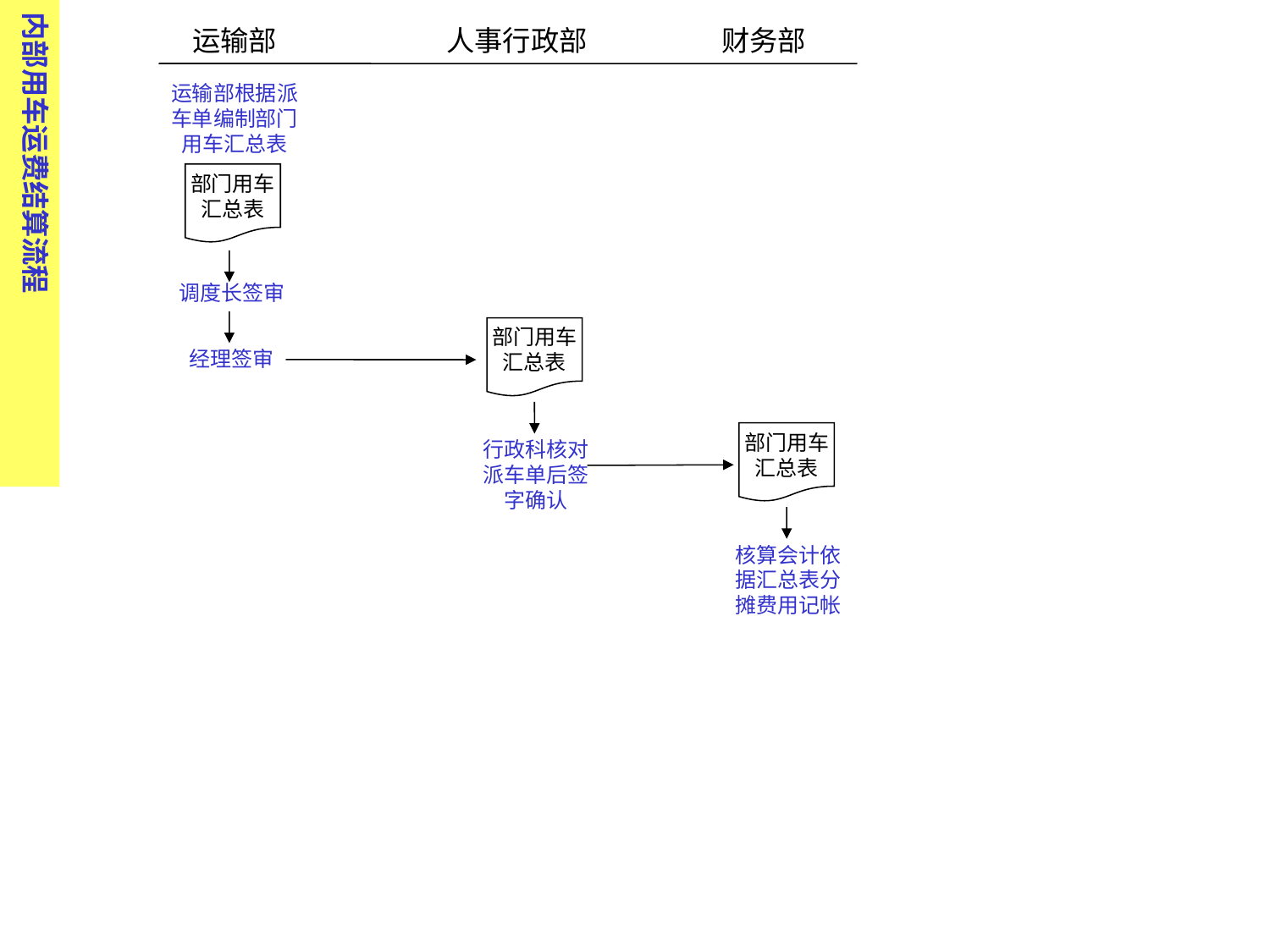

内部用车运费结算流程

运输部                  　　人事行政部                     财务部

运输部根据派车单编制部门用车汇总表
部门用车
汇总表

调度长签审

部门用车
汇总表
经理签审

部门用车
汇总表
行政科核对派车单后签字确认

核算会计依据汇总表分摊费用记帐
134